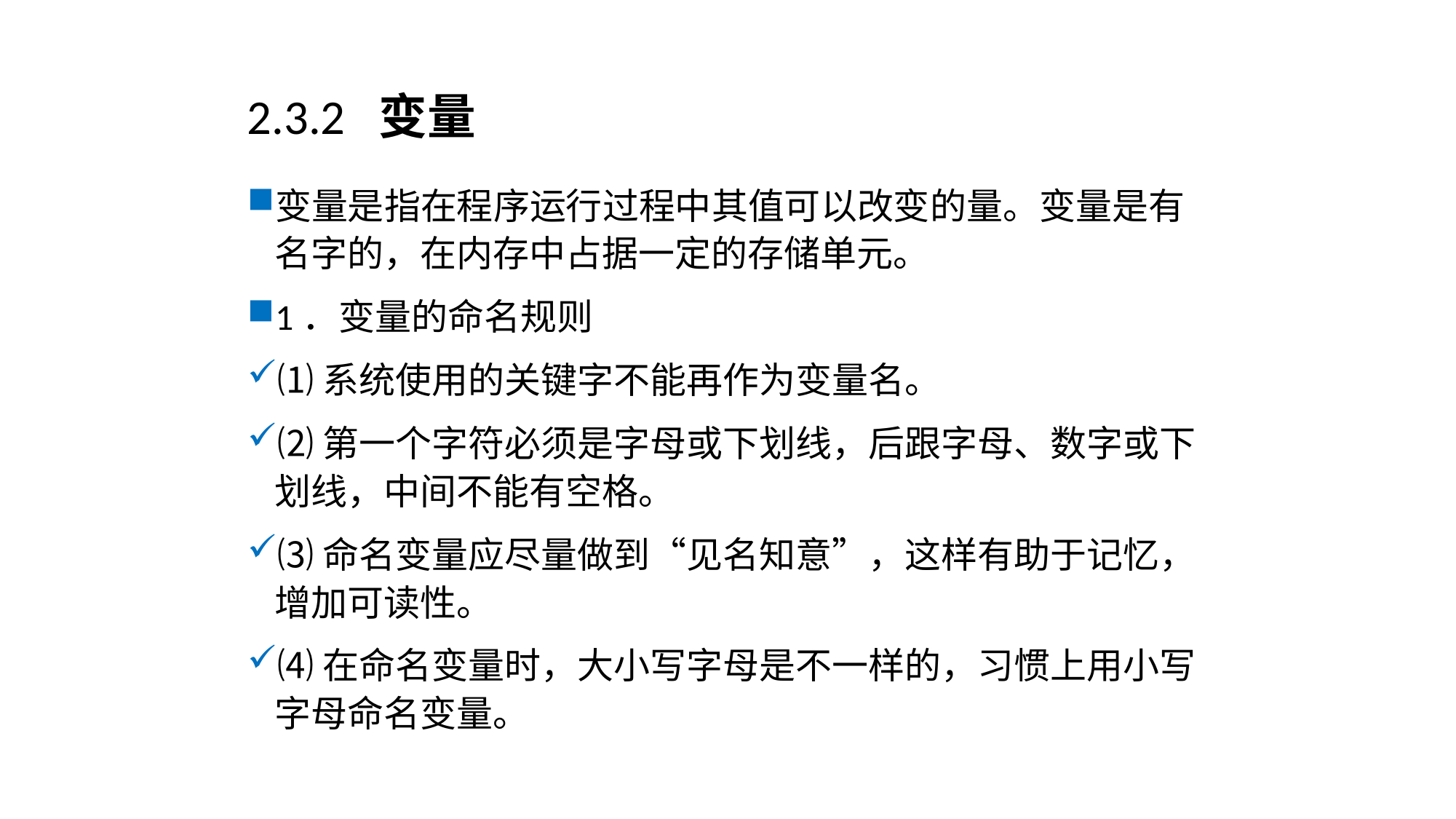

# 2.3.2  变量
变量是指在程序运行过程中其值可以改变的量。变量是有名字的，在内存中占据一定的存储单元。
1．变量的命名规则
⑴系统使用的关键字不能再作为变量名。
⑵第一个字符必须是字母或下划线，后跟字母、数字或下划线，中间不能有空格。
⑶命名变量应尽量做到“见名知意”，这样有助于记忆，增加可读性。
⑷在命名变量时，大小写字母是不一样的，习惯上用小写字母命名变量。